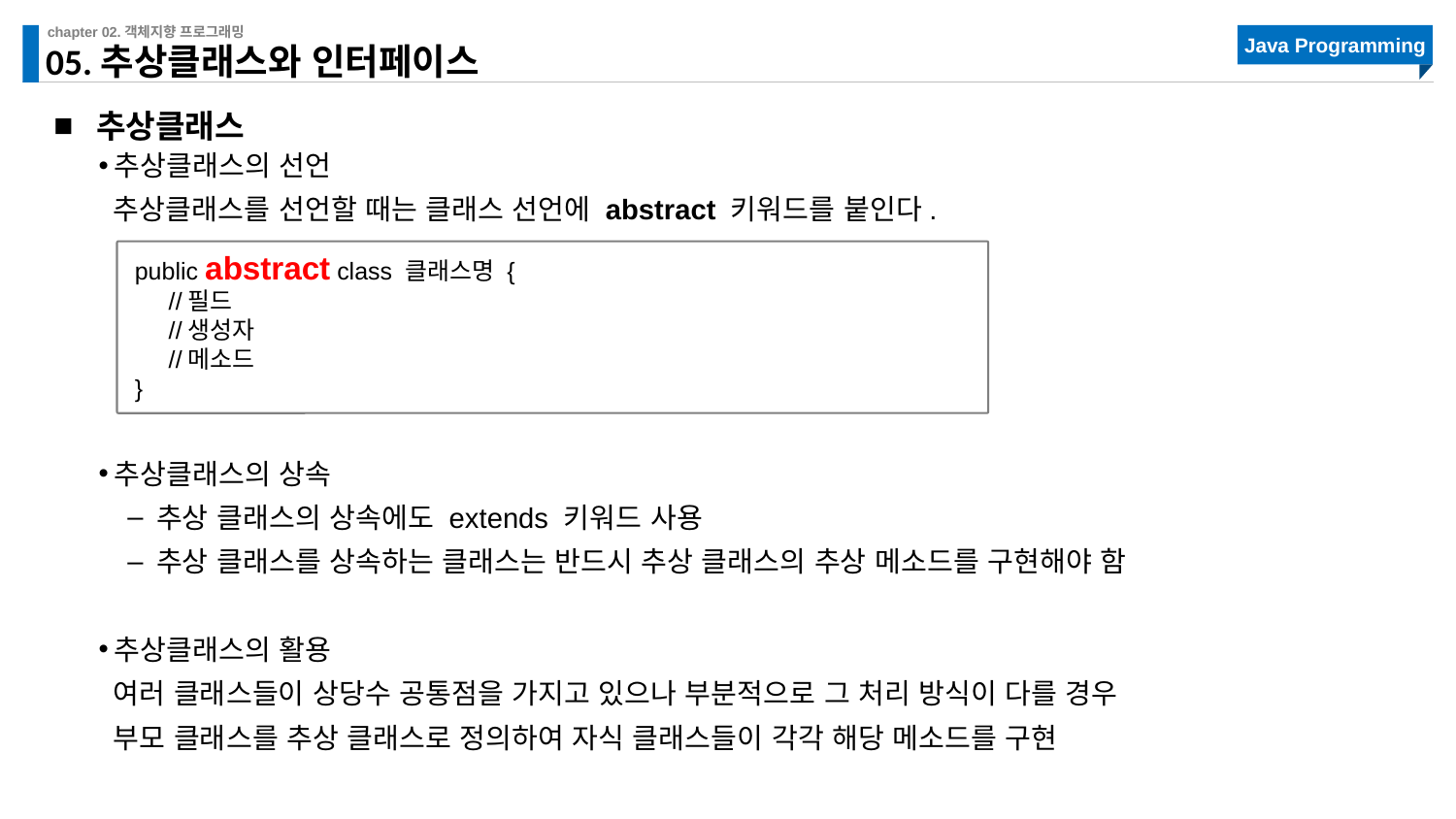

# 05.추상클래스와 인터페이스
추상클래스

추상클래스의 선언
추상클래스를 선언할 때는 클래스 선언에 abstract 키워드를 붙인다.

추상클래스의 상속
추상 클래스의 상속에도 extends 키워드 사용
추상 클래스를 상속하는 클래스는 반드시 추상 클래스의 추상 메소드를 구현해야 함

추상클래스의 활용
여러 클래스들이 상당수 공통점을 가지고 있으나 부분적으로 그 처리 방식이 다를 경우
부모 클래스를 추상 클래스로 정의하여 자식 클래스들이 각각 해당 메소드를 구현

public abstract class 클래스명 {
     //필드
     //생성자
     //메소드
}